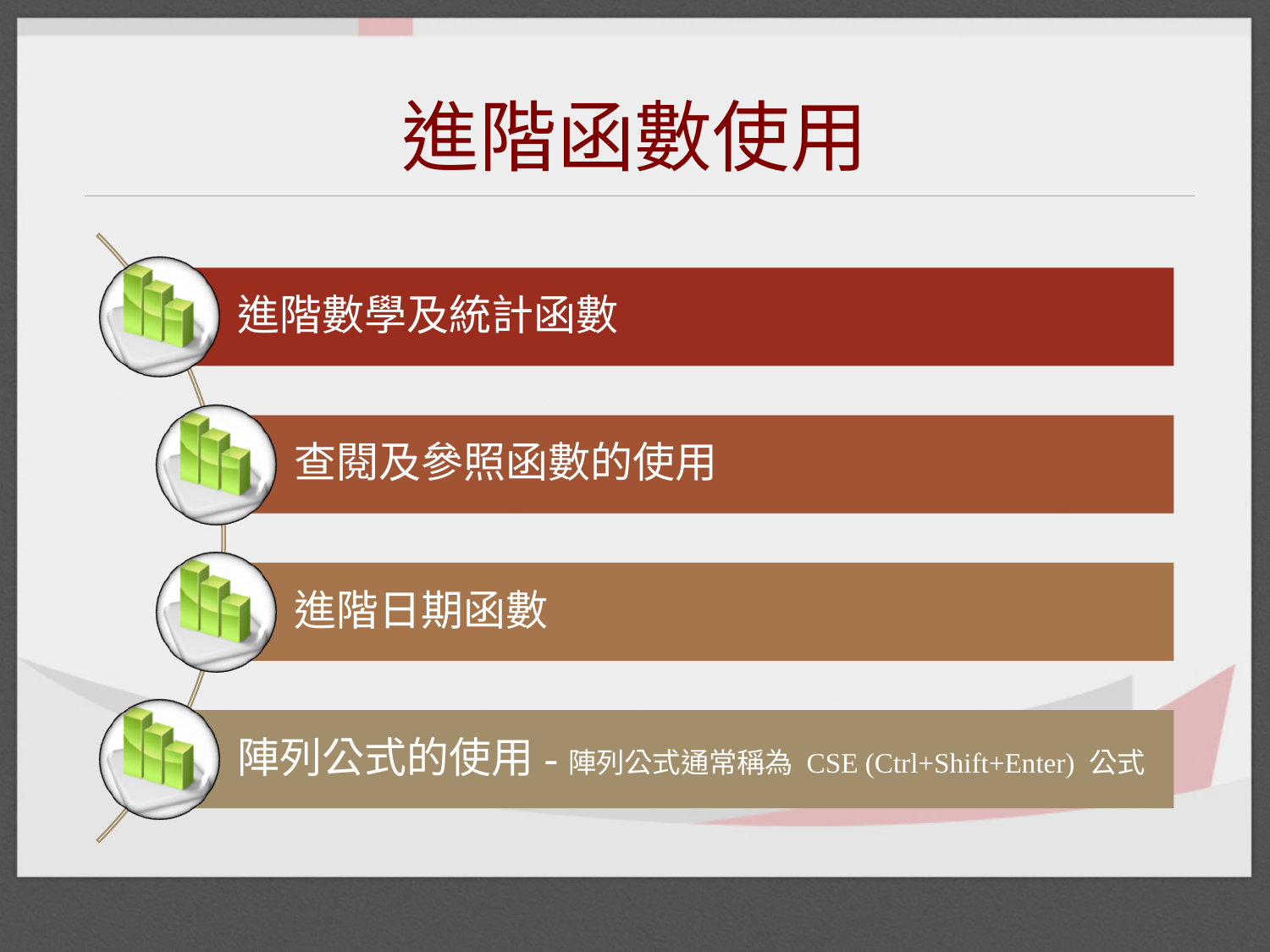

# 進階函數使用
進階數學及統計函數
查閱及參照函數的使用
進階日期函數
陣列公式的使用-陣列公式通常稱為 CSE (Ctrl+Shift+Enter) 公式